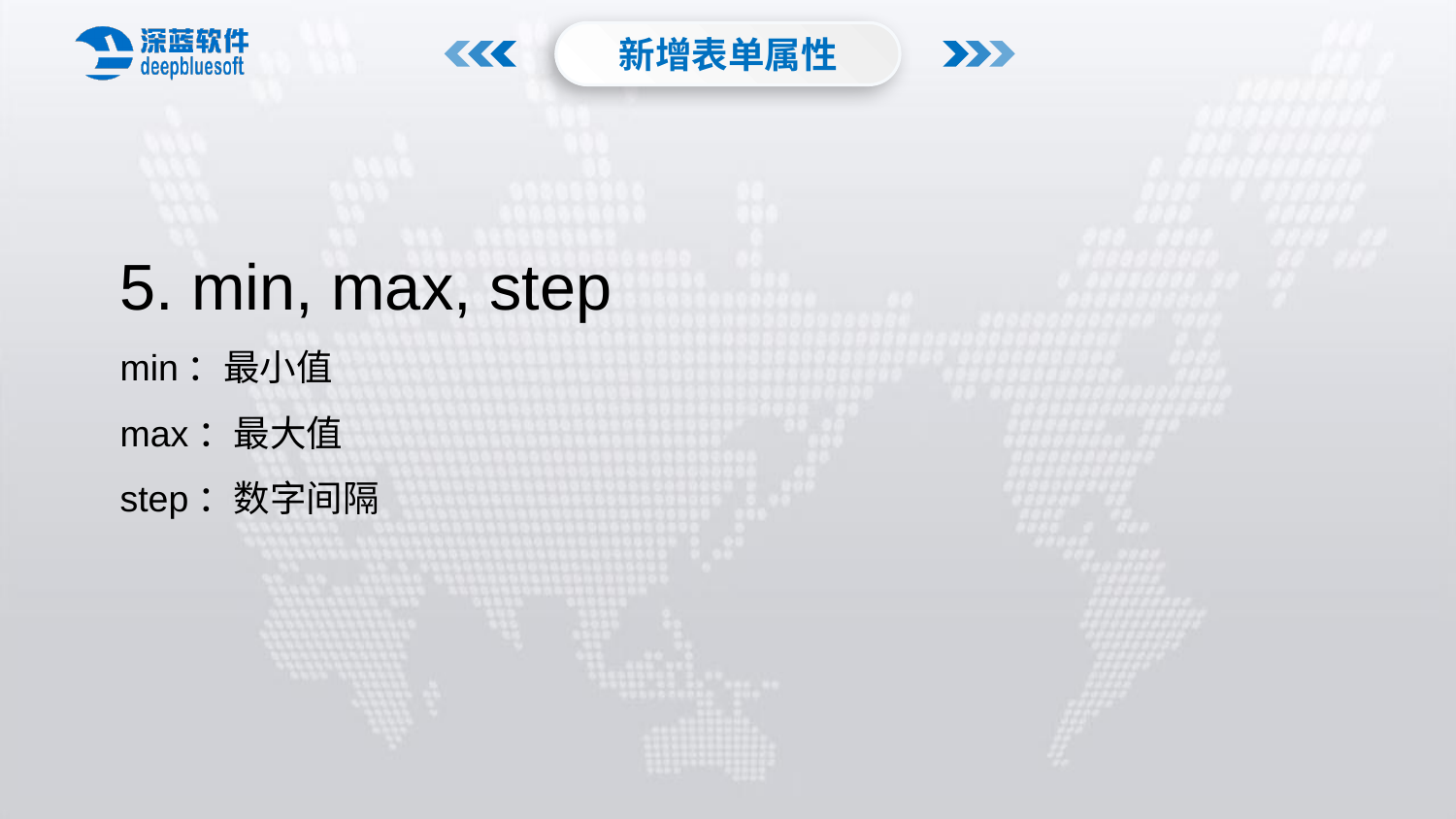

新增表单属性

5. min, max, step
min：最小值
max：最大值
step：数字间隔